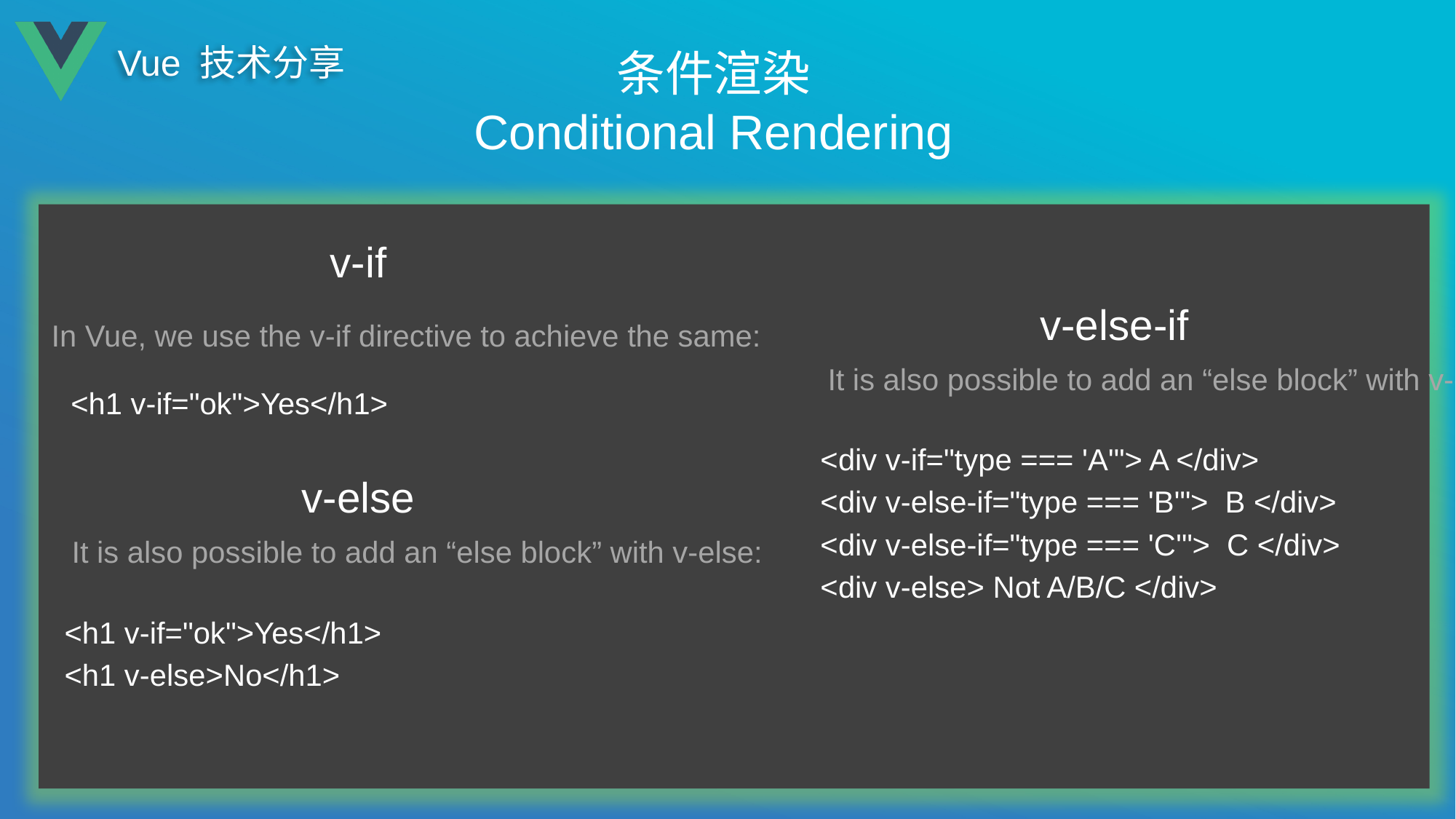

# 条件渲染 Conditional Rendering

v-if
v-else-if
In Vue, we use the v-if directive to achieve the same:
It is also possible to add an “else block” with v-else:
<h1 v-if="ok">Yes</h1>
<div v-if="type === 'A'"> A </div>
<div v-else-if="type === 'B'">  B </div>
<div v-else-if="type === 'C'">  C </div>
<div v-else> Not A/B/C </div>
v-else
It is also possible to add an “else block” with v-else:
<h1 v-if="ok">Yes</h1>
<h1 v-else>No</h1>